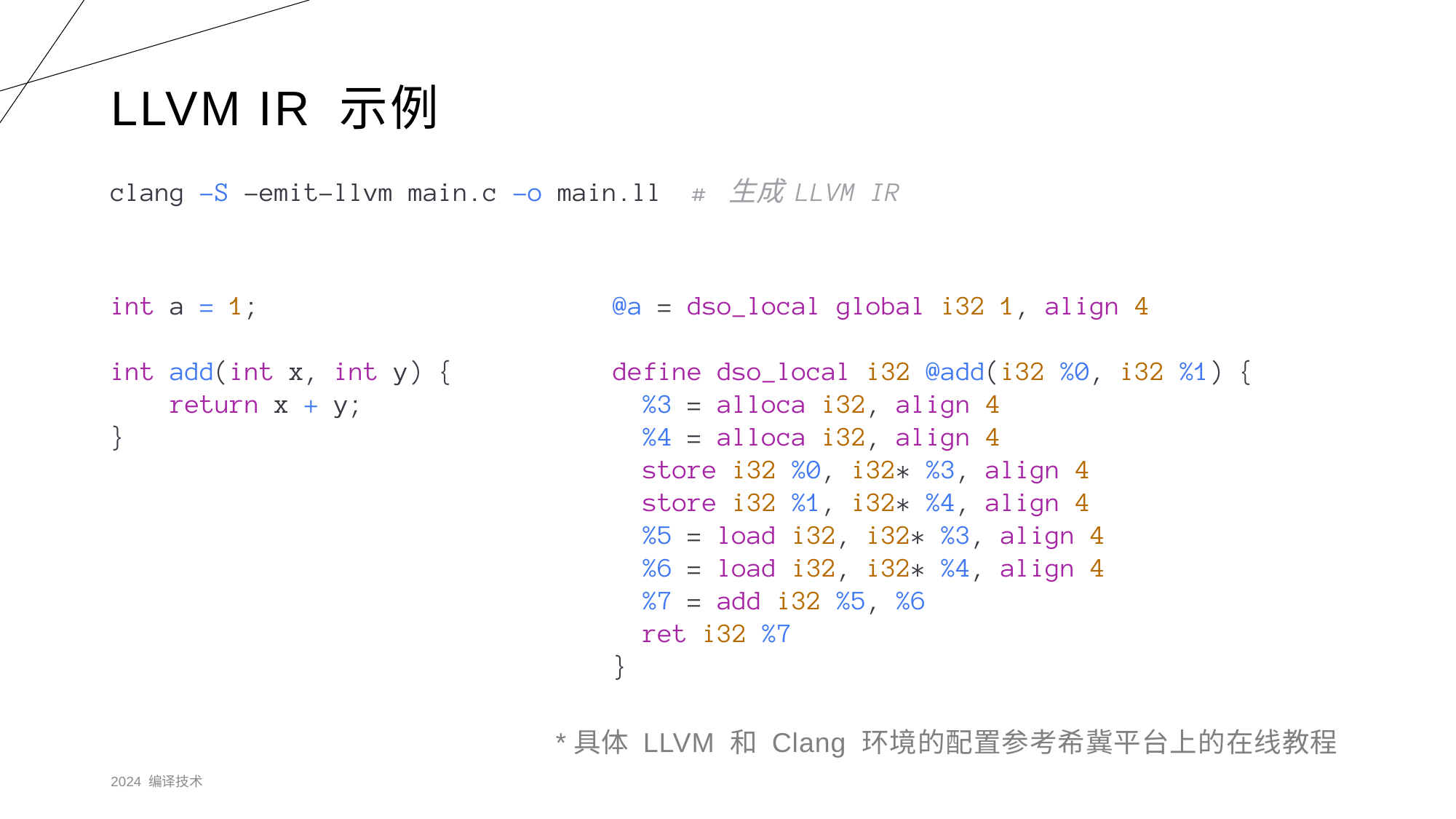

# LLVM IR 示例
clang -S -emit-llvm main.c -o main.ll  # 生成 LLVM IR
int a = 1;
int add(int x, int y) {
    return x + y;
}
@a = dso_local global i32 1, align 4
define dso_local i32 @add(i32 %0, i32 %1) {
  %3 = alloca i32, align 4
  %4 = alloca i32, align 4
  store i32 %0, i32* %3, align 4
  store i32 %1, i32* %4, align 4
  %5 = load i32, i32* %3, align 4
  %6 = load i32, i32* %4, align 4
  %7 = add i32 %5, %6
  ret i32 %7
}
*具体 LLVM 和 Clang 环境的配置参考希冀平台上的在线教程
2024 编译技术
6